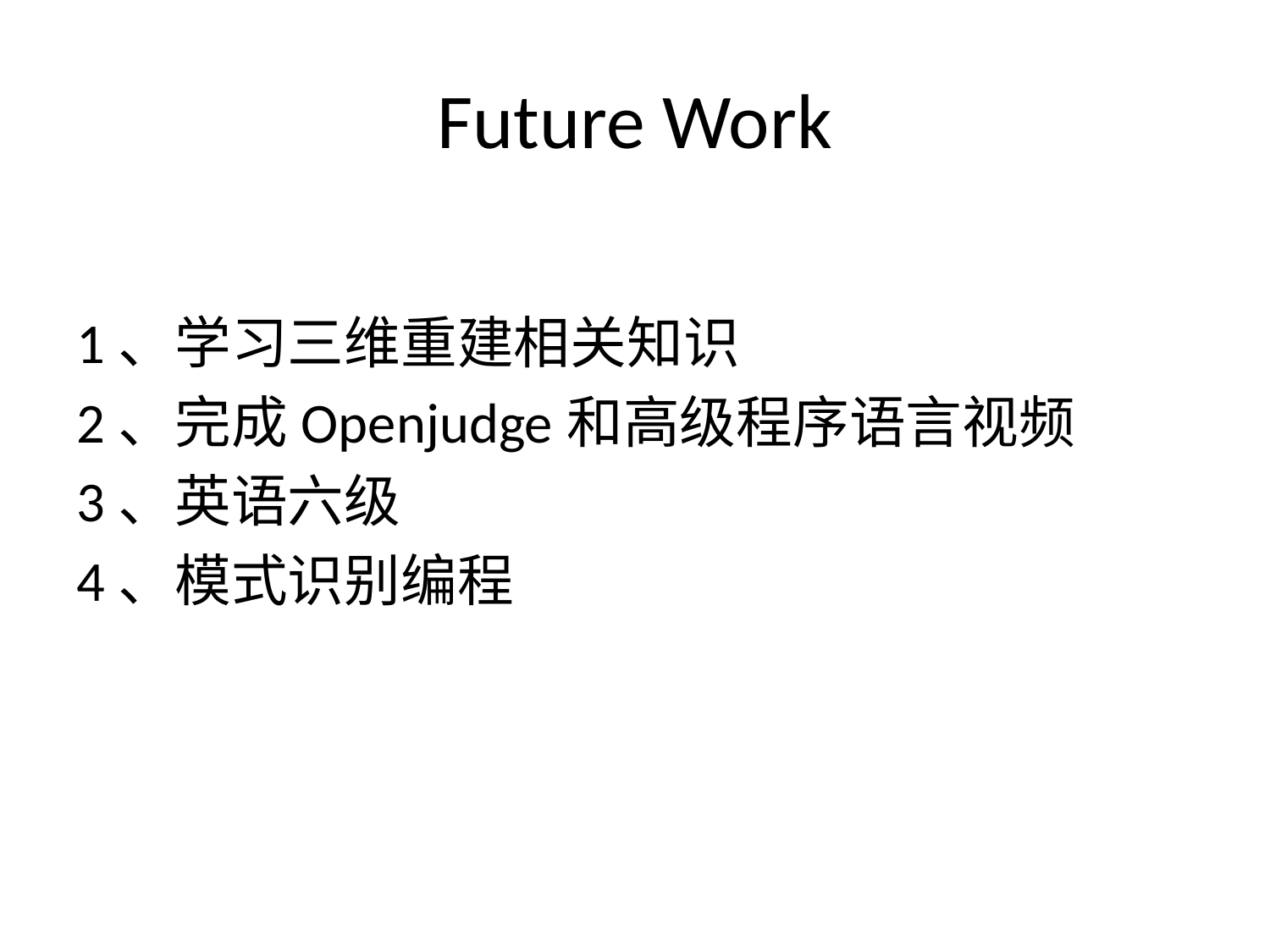

# Future Work

1、学习三维重建相关知识
2、完成Openjudge和高级程序语言视频
3、英语六级
4、模式识别编程